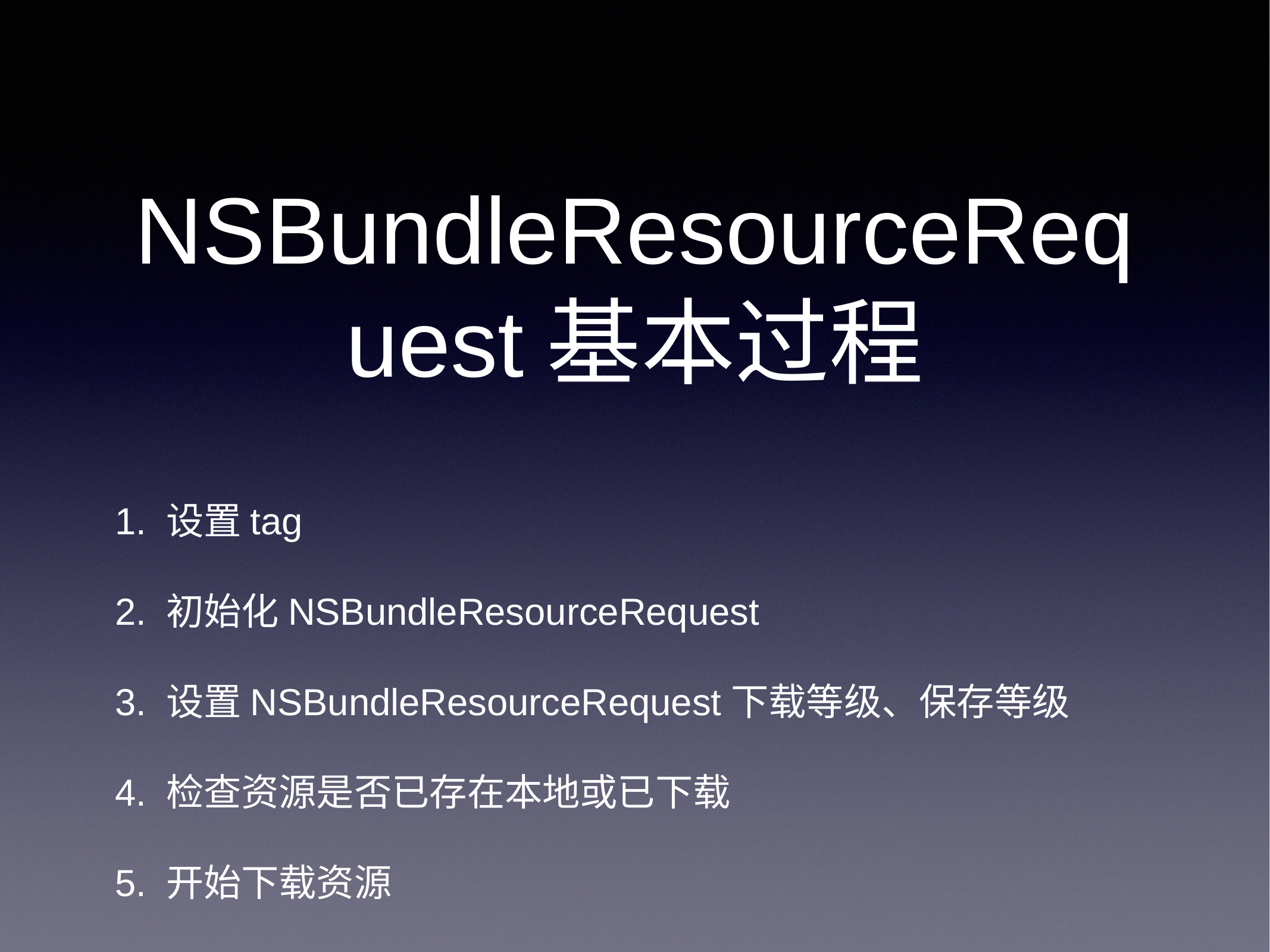

# NSBundleResourceRequest基本过程
1. 设置tag

2. 初始化NSBundleResourceRequest

3. 设置NSBundleResourceRequest下载等级、保存等级

4. 检查资源是否已存在本地或已下载

5. 开始下载资源